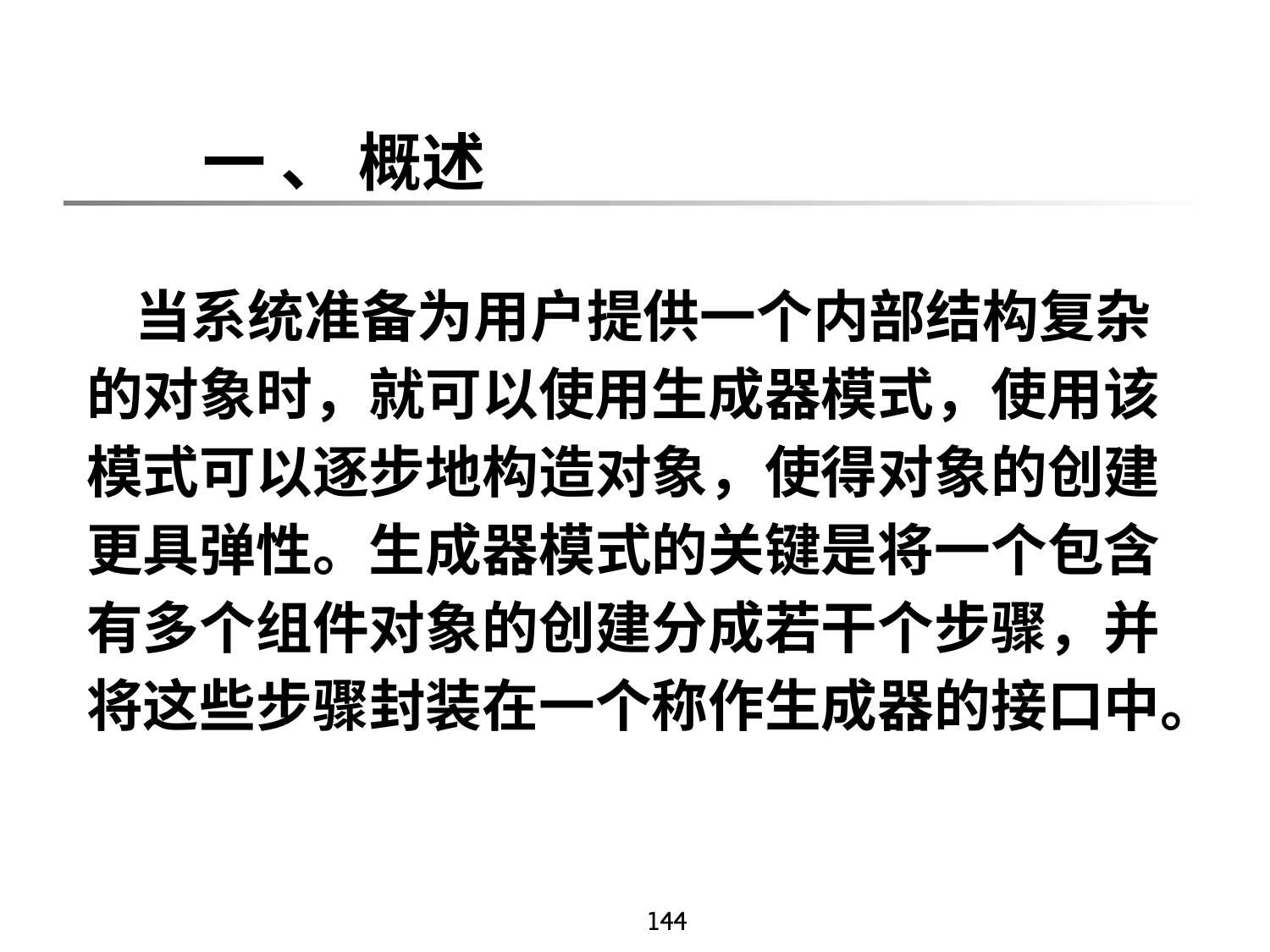

一 、 概述

    当系统准备为用户提供一个内部结构复杂的对象时，就可以使用生成器模式，使用该模式可以逐步地构造对象，使得对象的创建更具弹性。生成器模式的关键是将一个包含有多个组件对象的创建分成若干个步骤，并将这些步骤封装在一个称作生成器的接口中。

144